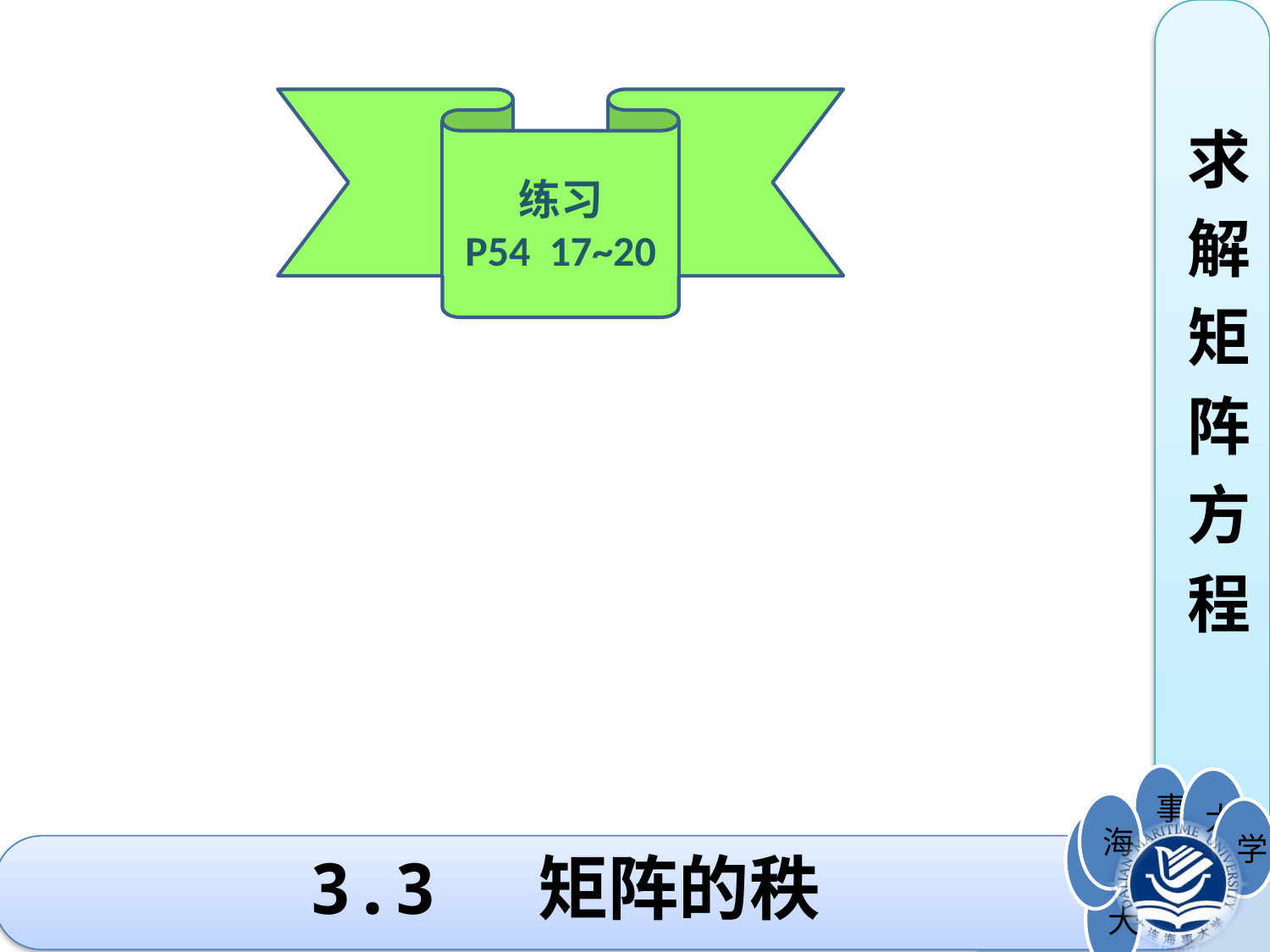

求
解
矩
阵
方
程

练习
P54  17~20
# 3.3  矩阵的秩